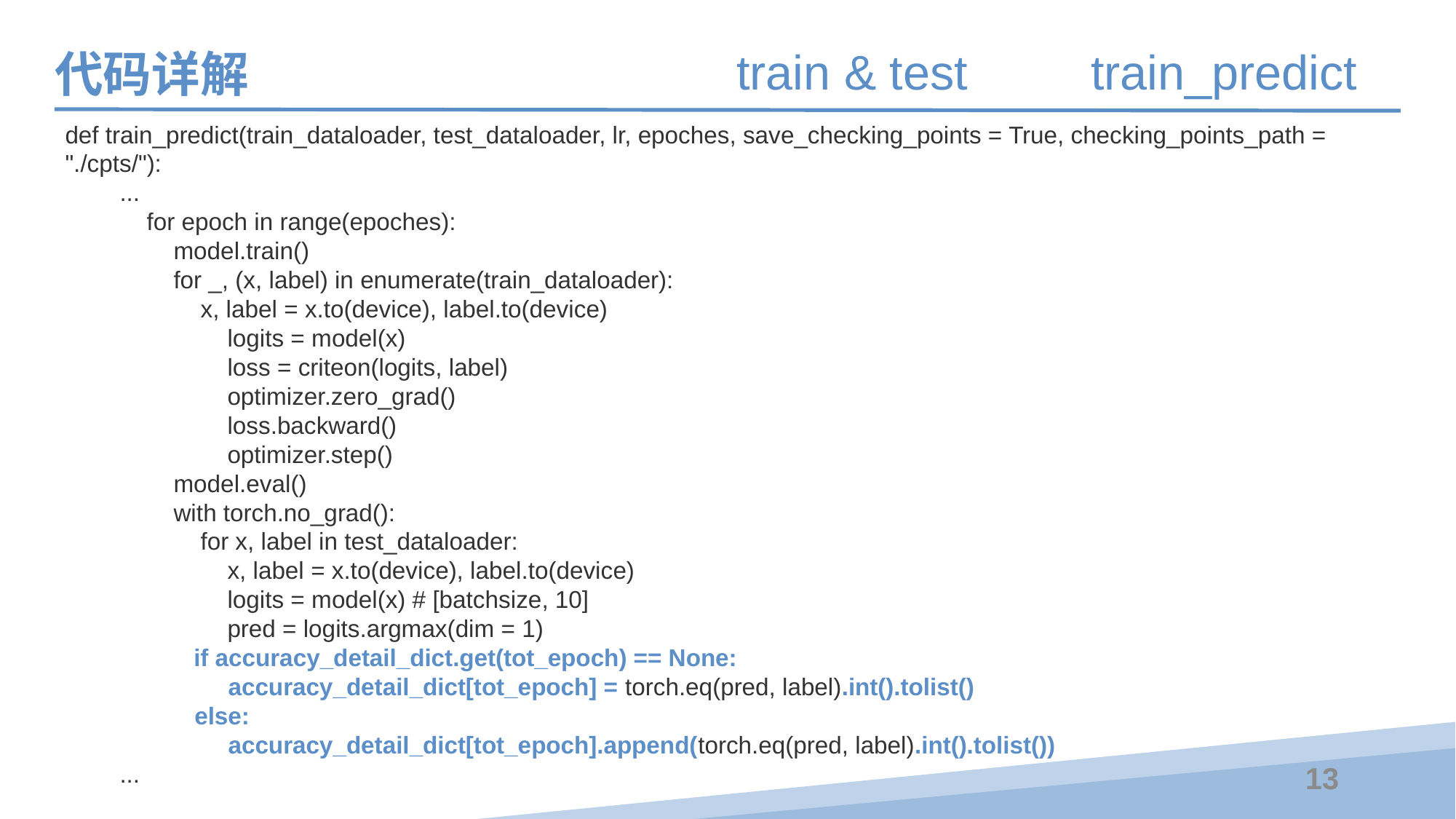

代码详解
train & test	  train_predict
def train_predict(train_dataloader, test_dataloader, lr, epoches, save_checking_points = True, checking_points_path = "./cpts/"):
...
    for epoch in range(epoches):
        model.train()
        for _, (x, label) in enumerate(train_dataloader):
            x, label = x.to(device), label.to(device)
                logits = model(x)
                loss = criteon(logits, label)
                optimizer.zero_grad()
                loss.backward()
                optimizer.step()
        model.eval()
        with torch.no_grad():
            for x, label in test_dataloader:
                x, label = x.to(device), label.to(device)
                logits = model(x) # [batchsize, 10]
                pred = logits.argmax(dim = 1)
           if accuracy_detail_dict.get(tot_epoch) == None:
        accuracy_detail_dict[tot_epoch] = torch.eq(pred, label).int().tolist()
   else:
        accuracy_detail_dict[tot_epoch].append(torch.eq(pred, label).int().tolist())
...

13